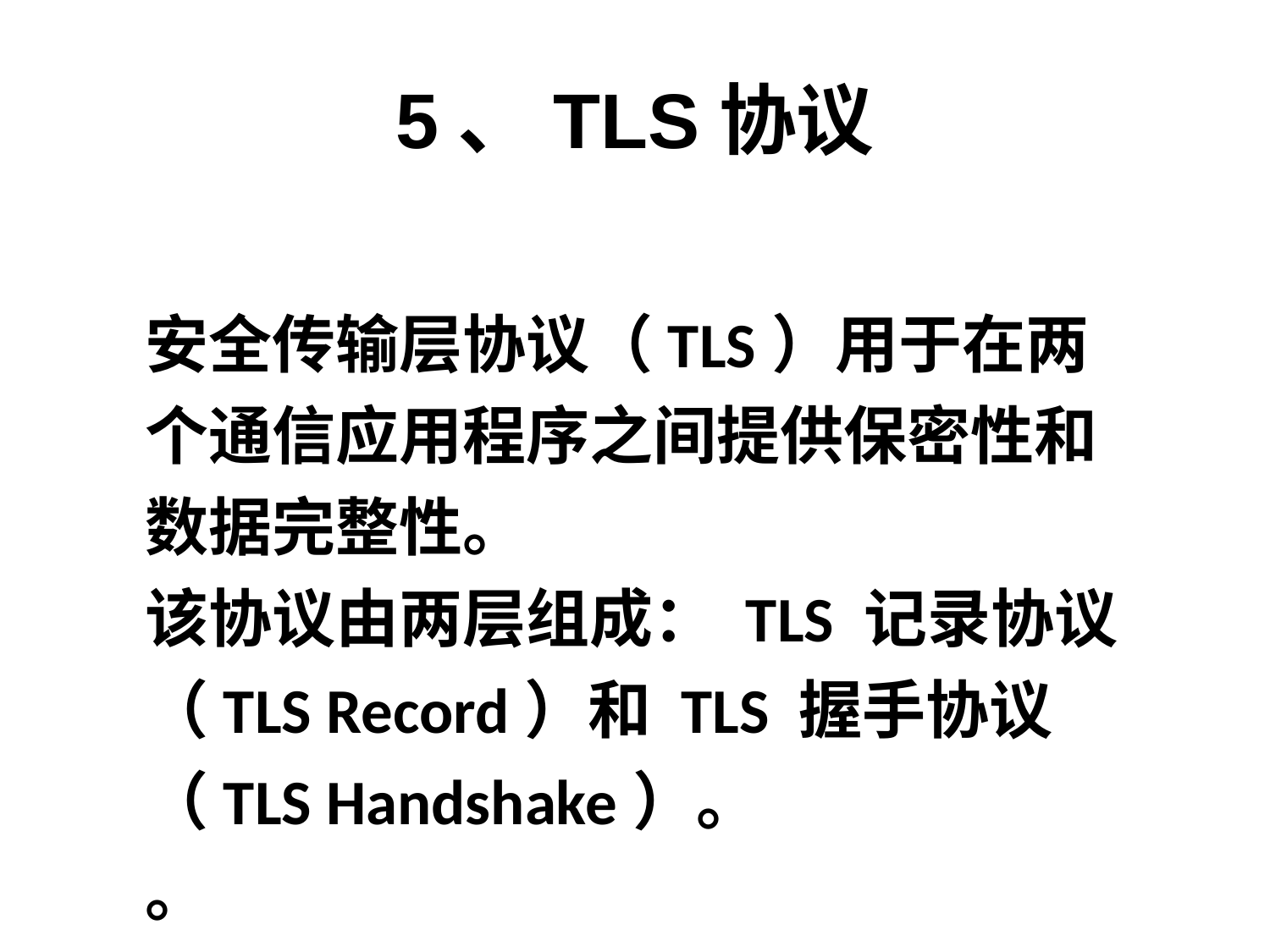

# 5、TLS协议
安全传输层协议（TLS）用于在两个通信应用程序之间提供保密性和数据完整性。
该协议由两层组成： TLS 记录协议（TLS Record）和 TLS 握手协议（TLS Handshake）。
。